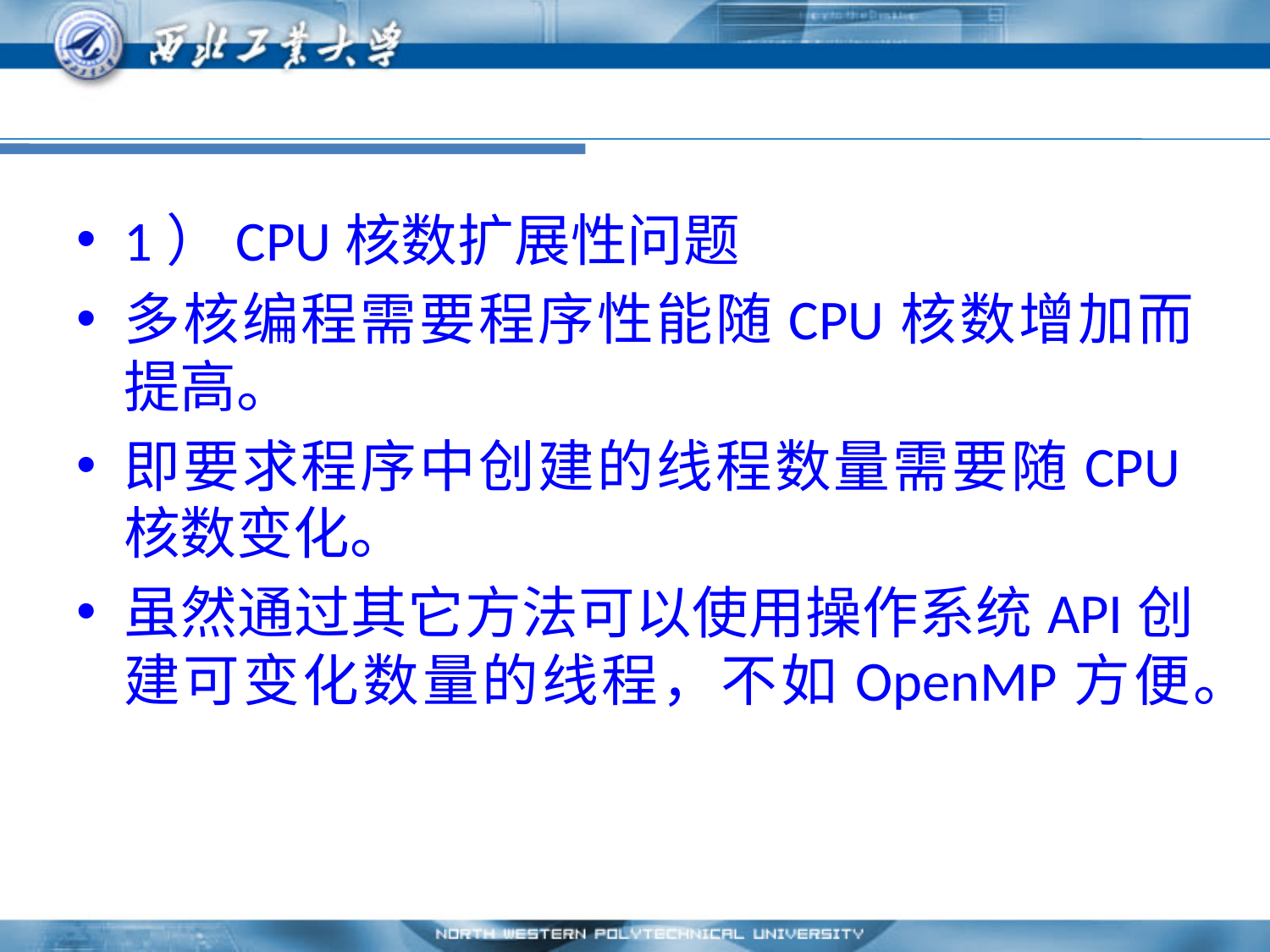

1）CPU核数扩展性问题
多核编程需要程序性能随CPU核数增加而提高。
即要求程序中创建的线程数量需要随CPU核数变化。
虽然通过其它方法可以使用操作系统API创建可变化数量的线程，不如OpenMP方便。